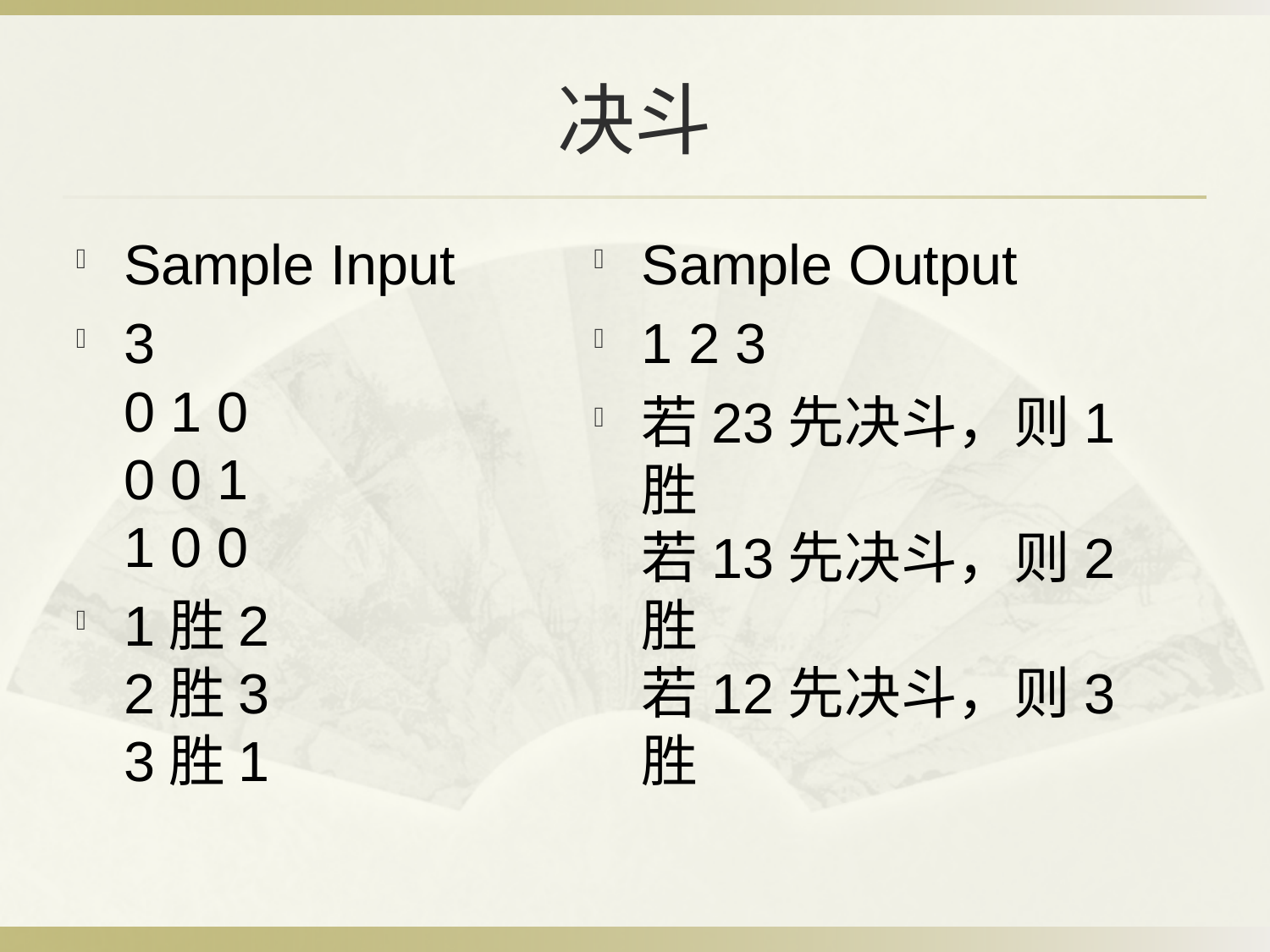

# 决斗
Sample Input
3
0 1 0
0 0 1
1 0 0
1胜2
2胜3
3胜1
Sample Output
1 2 3
若23先决斗，则1胜
若13先决斗，则2胜
若12先决斗，则3胜